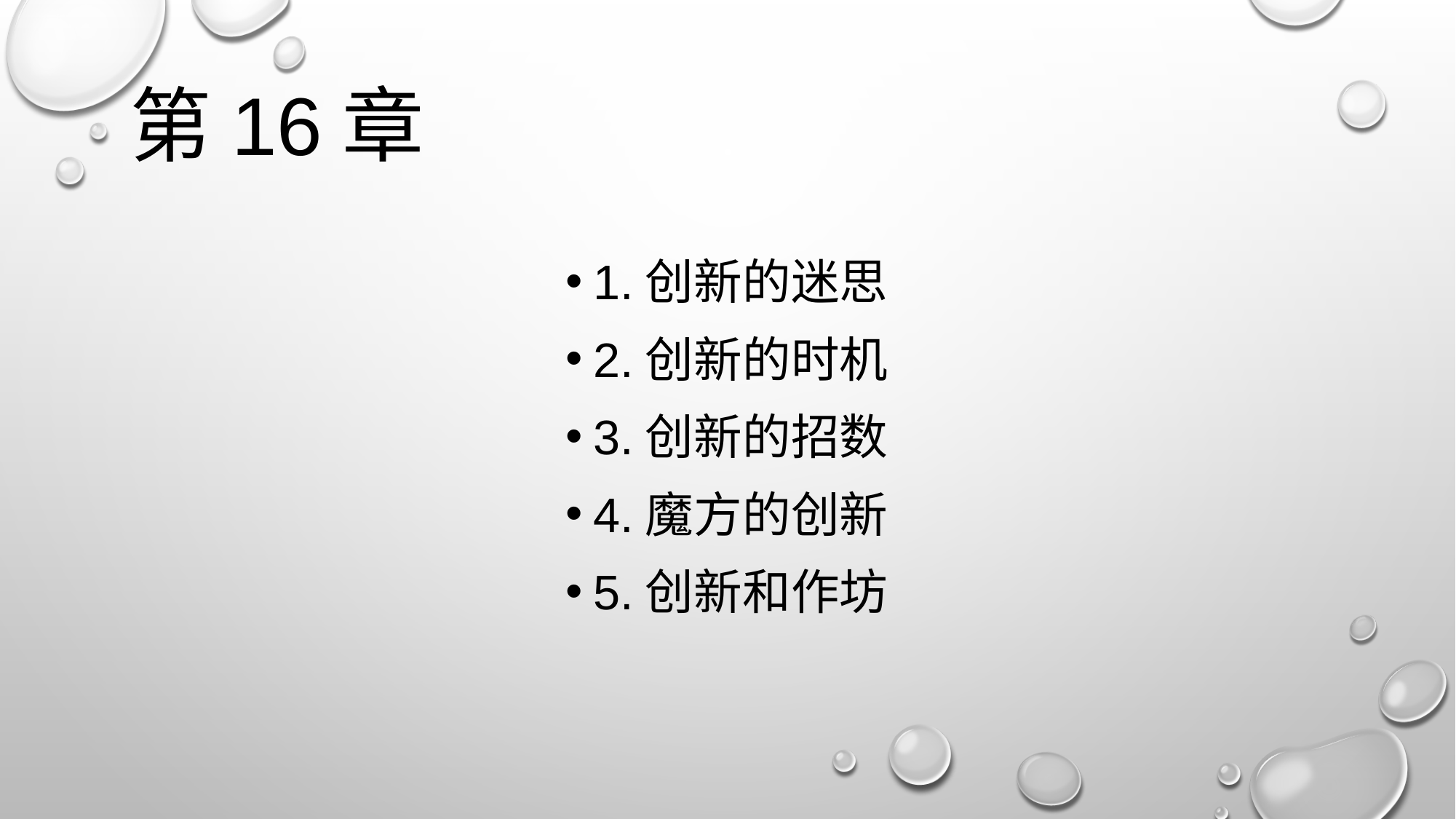

# 第16章
1.创新的迷思
2.创新的时机
3.创新的招数
4.魔方的创新
5.创新和作坊